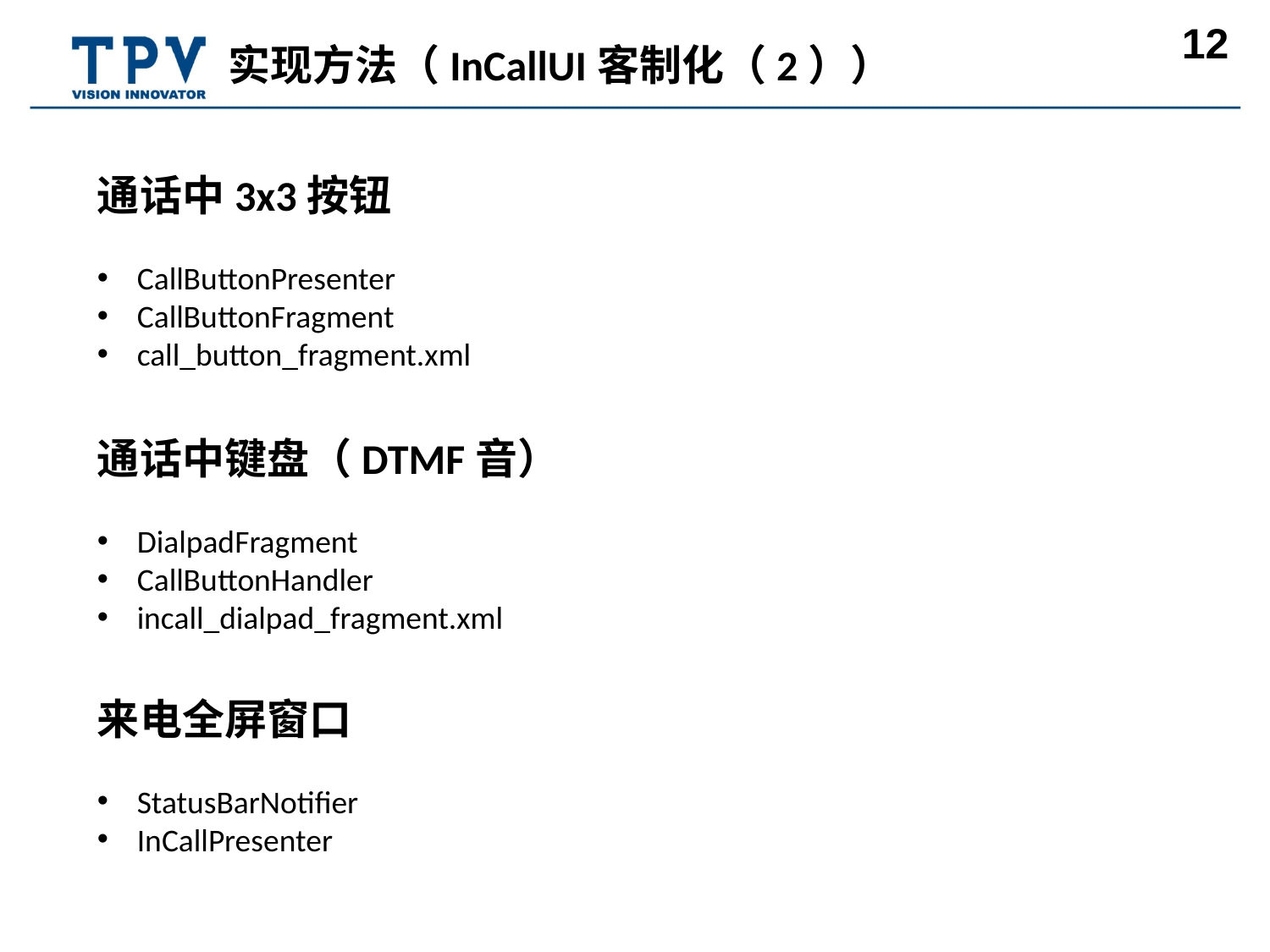

实现方法（InCallUI客制化（2））
通话中3x3按钮

CallButtonPresenter
CallButtonFragment
call_button_fragment.xml
通话中键盘（DTMF音）

DialpadFragment
CallButtonHandler
incall_dialpad_fragment.xml
来电全屏窗口

StatusBarNotifier
InCallPresenter